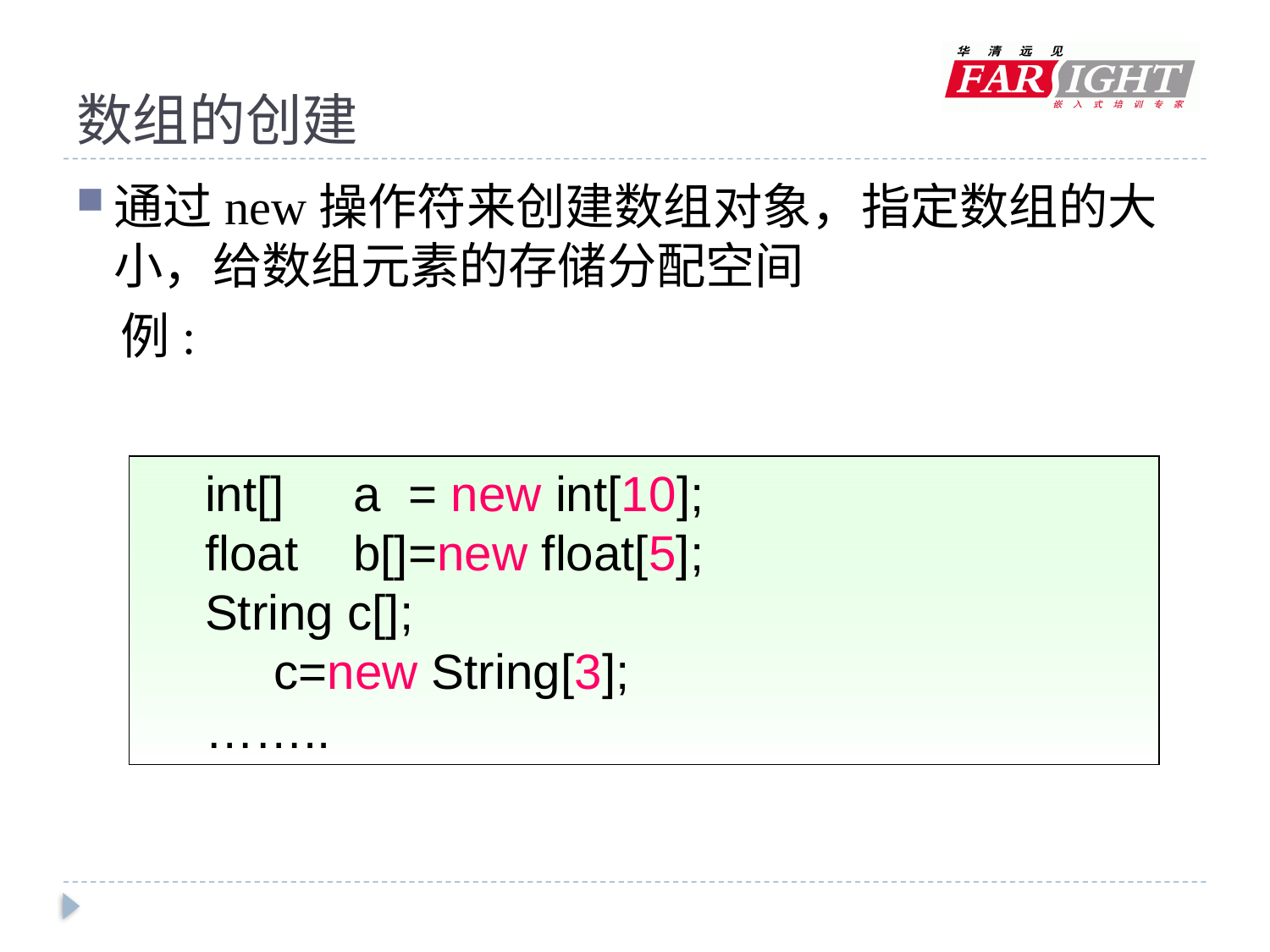

# 数组的创建
通过new操作符来创建数组对象，指定数组的大小，给数组元素的存储分配空间
   例:
int[]     a  = new int[10];
float    b[]=new float[5];
String c[];
     c=new String[3];
……..